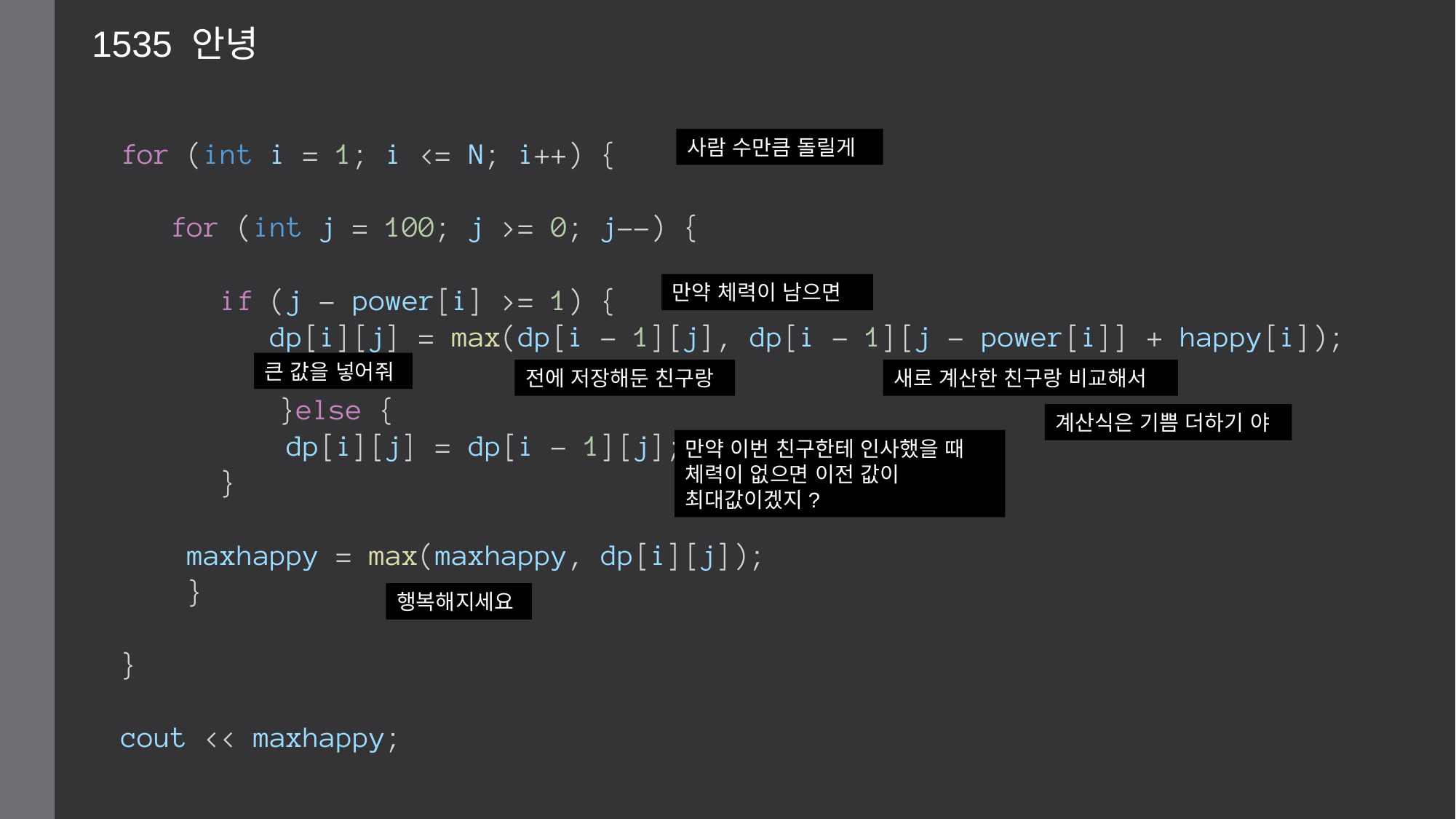

1535 안녕
for (int i = 1; i <= N; i++) {

   for (int j = 100; j >= 0; j--) {

      if (j - power[i] >= 1) {
         dp[i][j] = max(dp[i - 1][j], dp[i - 1][j - power[i]] + happy[i]);

	   }else {
          dp[i][j] = dp[i - 1][j];
      }
    maxhappy = max(maxhappy, dp[i][j]);
    }

}

cout << maxhappy;

사람 수만큼 돌릴게
만약 체력이 남으면
큰 값을 넣어줘
새로 계산한 친구랑 비교해서
전에 저장해둔 친구랑
계산식은 기쁨 더하기 야
만약 이번 친구한테 인사했을 때 체력이 없으면 이전 값이 최대값이겠지?
행복해지세요